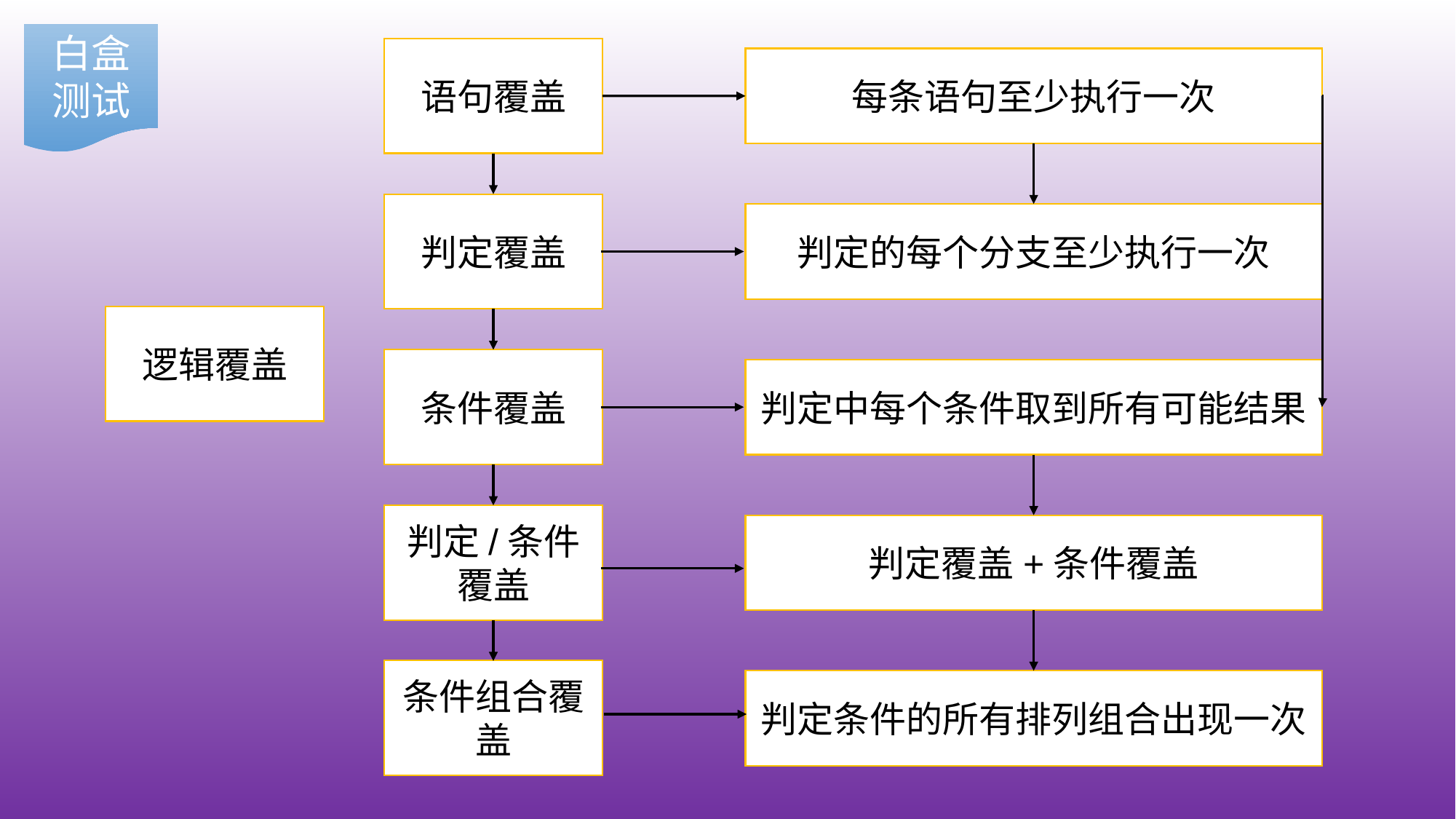

白盒测试
语句覆盖
每条语句至少执行一次
判定覆盖
判定的每个分支至少执行一次
逻辑覆盖
条件覆盖
判定中每个条件取到所有可能结果
判定/条件覆盖
判定覆盖+条件覆盖
条件组合覆盖
判定条件的所有排列组合出现一次